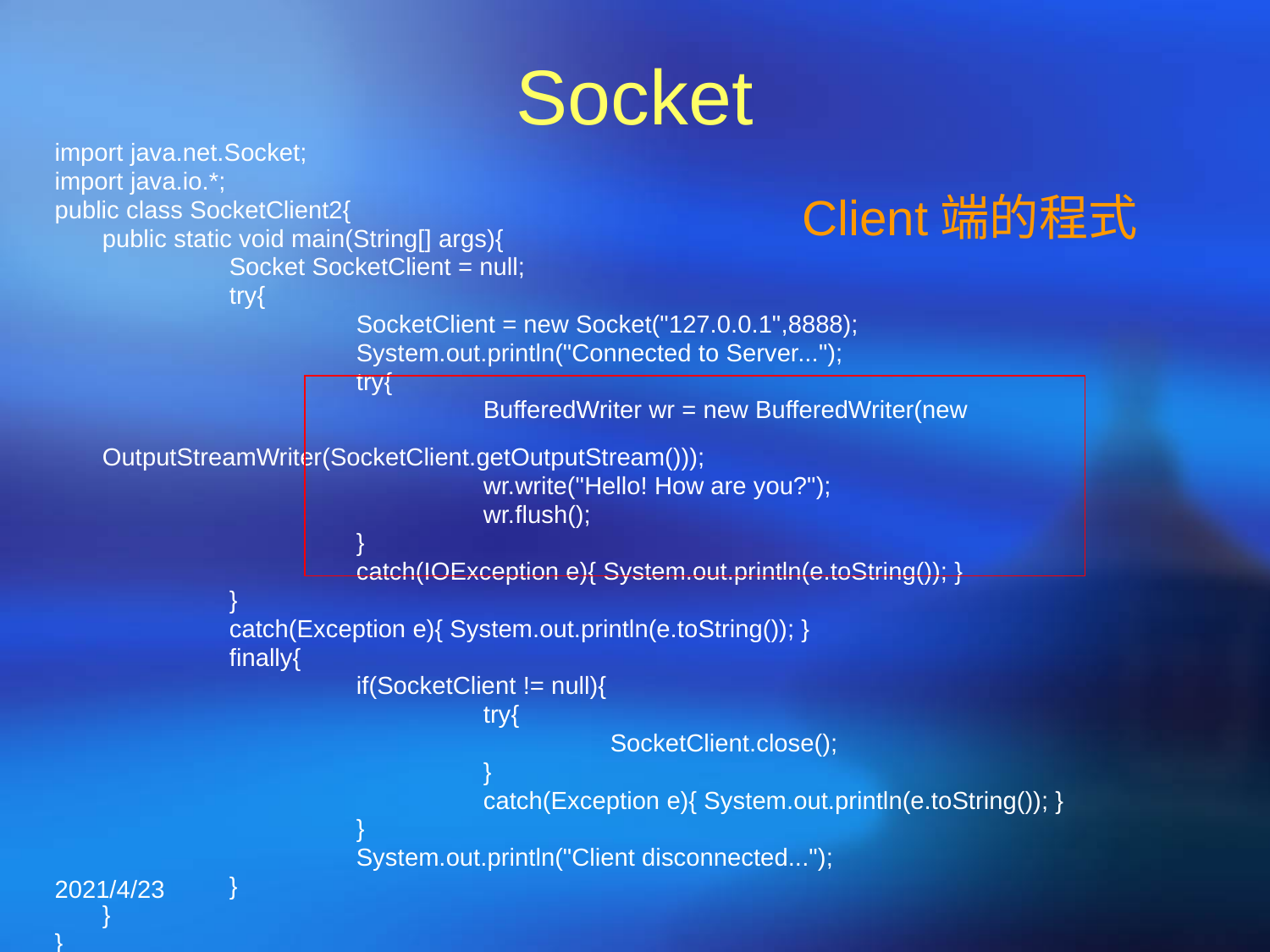

# Socket
import java.net.Socket;
import java.io.*;
public class SocketClient2{
	public static void main(String[] args){
		Socket SocketClient = null;
		try{
			SocketClient = new Socket("127.0.0.1",8888);
			System.out.println("Connected to Server...");
			try{
				BufferedWriter wr = new BufferedWriter(new 							OutputStreamWriter(SocketClient.getOutputStream()));
				wr.write("Hello! How are you?");
				wr.flush();
			}
			catch(IOException e){ System.out.println(e.toString()); }
		}
		catch(Exception e){ System.out.println(e.toString()); }
		finally{
			if(SocketClient != null){
				try{
					SocketClient.close();
				}
				catch(Exception e){ System.out.println(e.toString()); }
			}
			System.out.println("Client disconnected...");
		}
	}
}
Client端的程式

2021/4/23